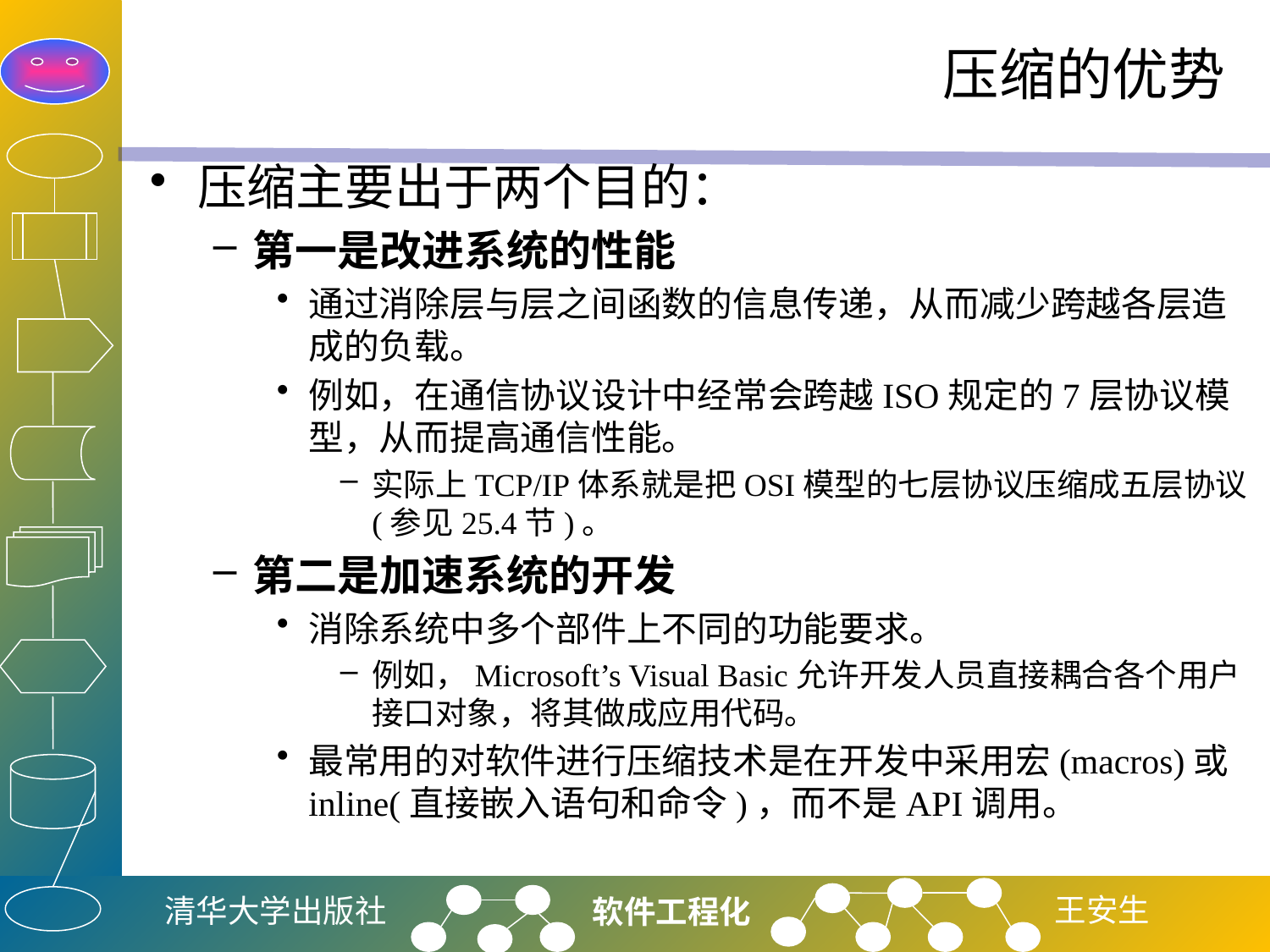

# 压缩的优势
压缩主要出于两个目的：
第一是改进系统的性能
通过消除层与层之间函数的信息传递，从而减少跨越各层造成的负载。
例如，在通信协议设计中经常会跨越ISO规定的7层协议模型，从而提高通信性能。
实际上TCP/IP体系就是把OSI模型的七层协议压缩成五层协议(参见25.4节)。
第二是加速系统的开发
消除系统中多个部件上不同的功能要求。
例如，Microsoft’s Visual Basic允许开发人员直接耦合各个用户接口对象，将其做成应用代码。
最常用的对软件进行压缩技术是在开发中采用宏(macros)或inline(直接嵌入语句和命令)，而不是API调用。